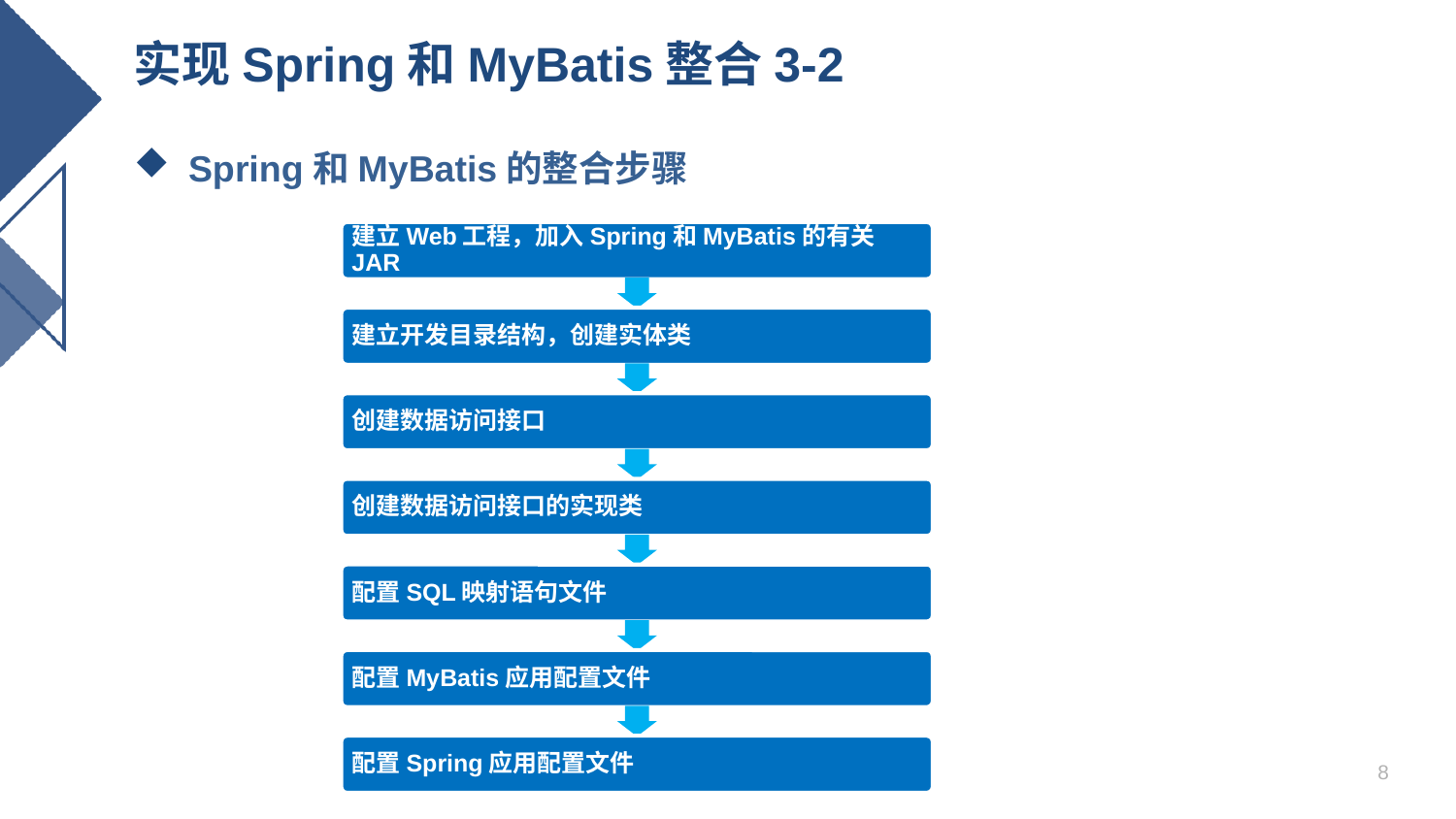

# 实现Spring和MyBatis整合3-2
Spring和MyBatis的整合步骤

建立Web工程，加入Spring和MyBatis的有关JAR

建立开发目录结构，创建实体类

创建数据访问接口

创建数据访问接口的实现类

配置SQL映射语句文件

配置MyBatis应用配置文件

配置Spring应用配置文件
8